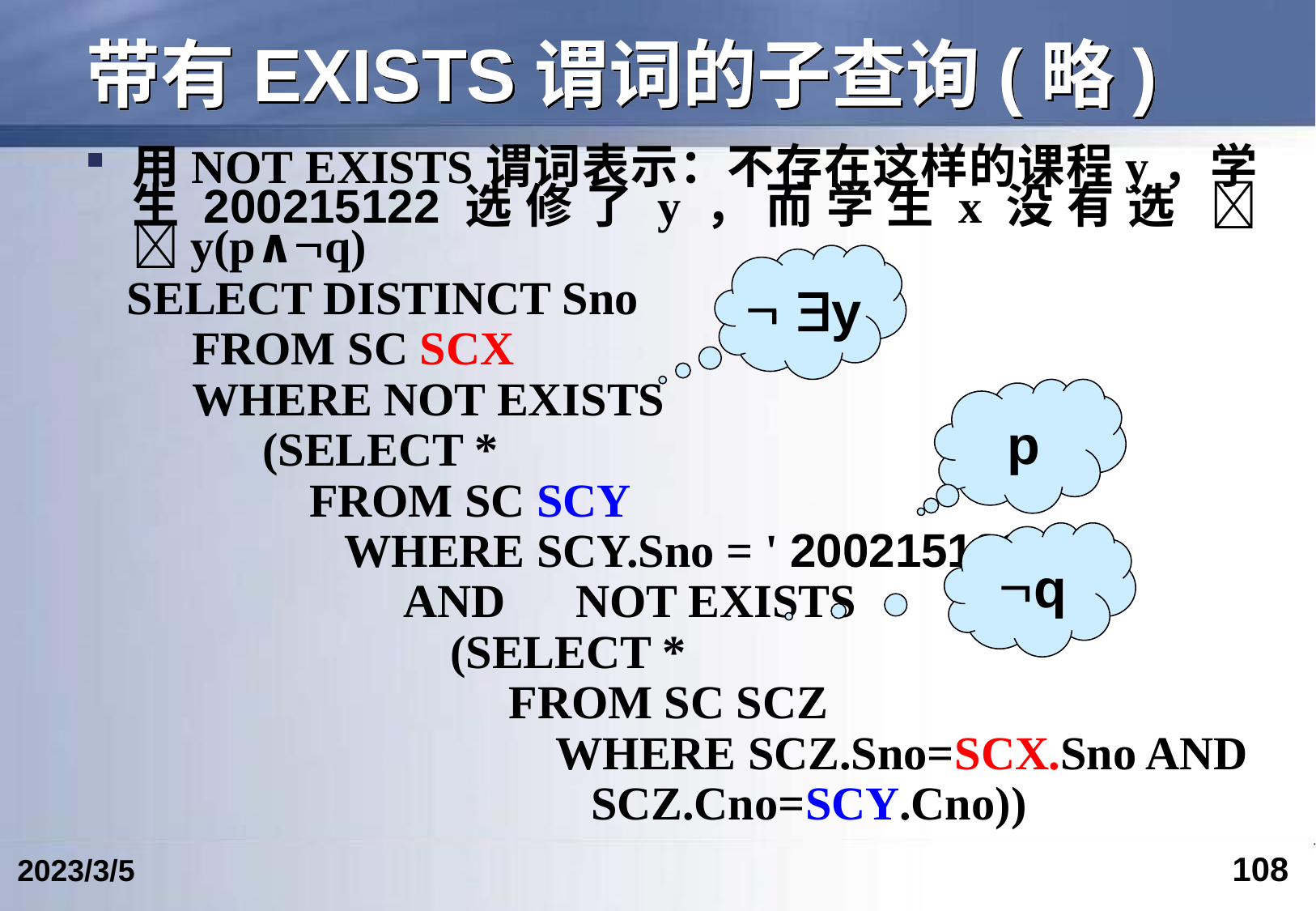

# 带有EXISTS谓词的子查询(略)
用NOT EXISTS谓词表示：不存在这样的课程y，学生200215122选修了y，而学生x没有选 ¬ ∃y(p∧¬q)
    SELECT DISTINCT Sno
         FROM SC SCX
         WHERE NOT EXISTS
               (SELECT *
                   FROM SC SCY
                      WHERE SCY.Sno = ' 200215122 '
                           AND      NOT EXISTS
                               (SELECT *
                                    FROM SC SCZ
                                        WHERE SCZ.Sno=SCX.Sno AND
                                           SCZ.Cno=SCY.Cno))
¬ ∃y
p
¬q
108
2023/3/5